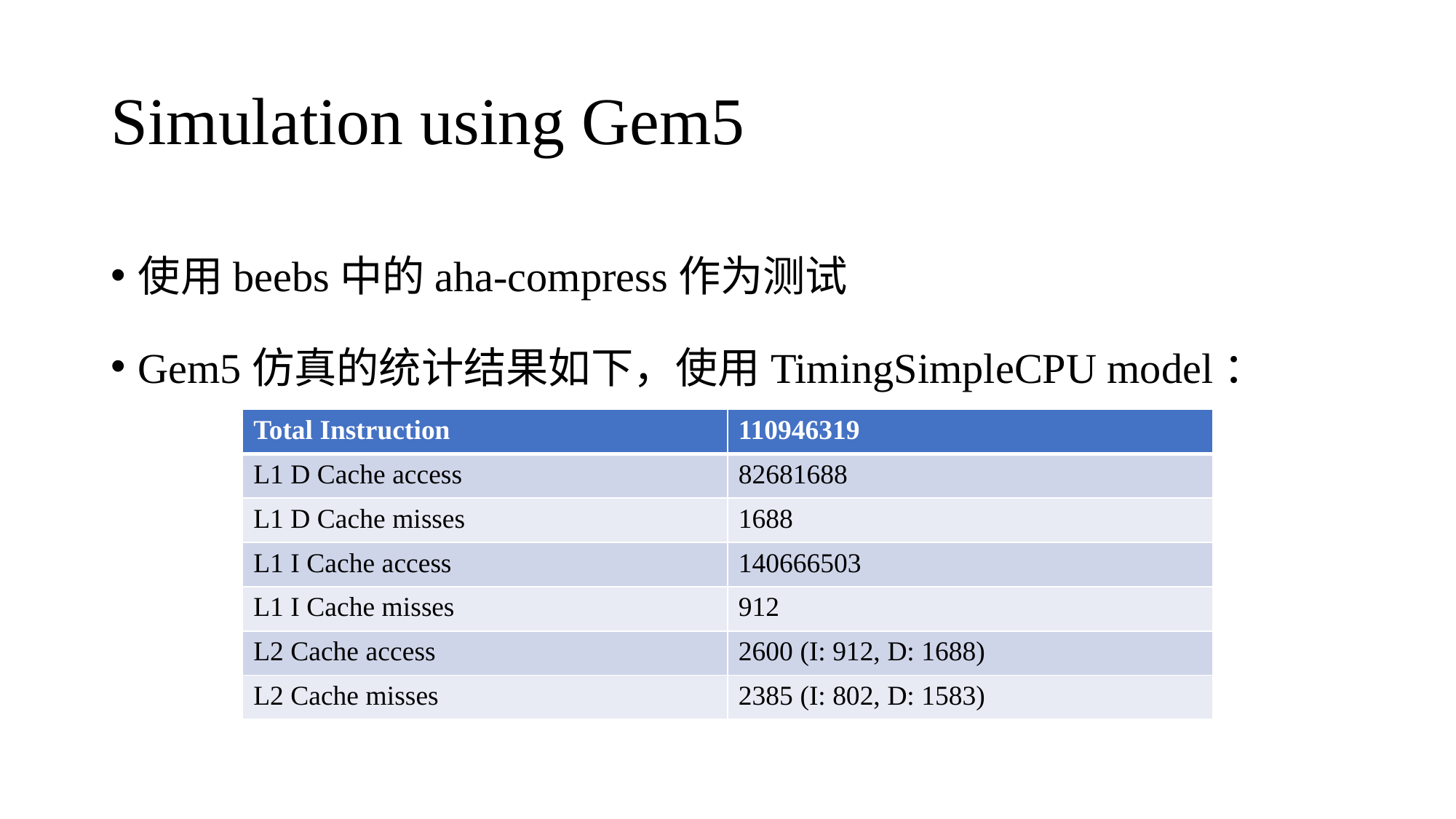

# Simulation using Gem5
使用beebs中的aha-compress作为测试
Gem5仿真的统计结果如下，使用TimingSimpleCPU model：

| Total Instruction | 110946319 |
| --- | --- |
| L1 D Cache access | 82681688 |
| L1 D Cache misses | 1688 |
| L1 I Cache access | 140666503 |
| L1 I Cache misses | 912 |
| L2 Cache access | 2600 (I: 912, D: 1688) |
| L2 Cache misses | 2385 (I: 802, D: 1583) |